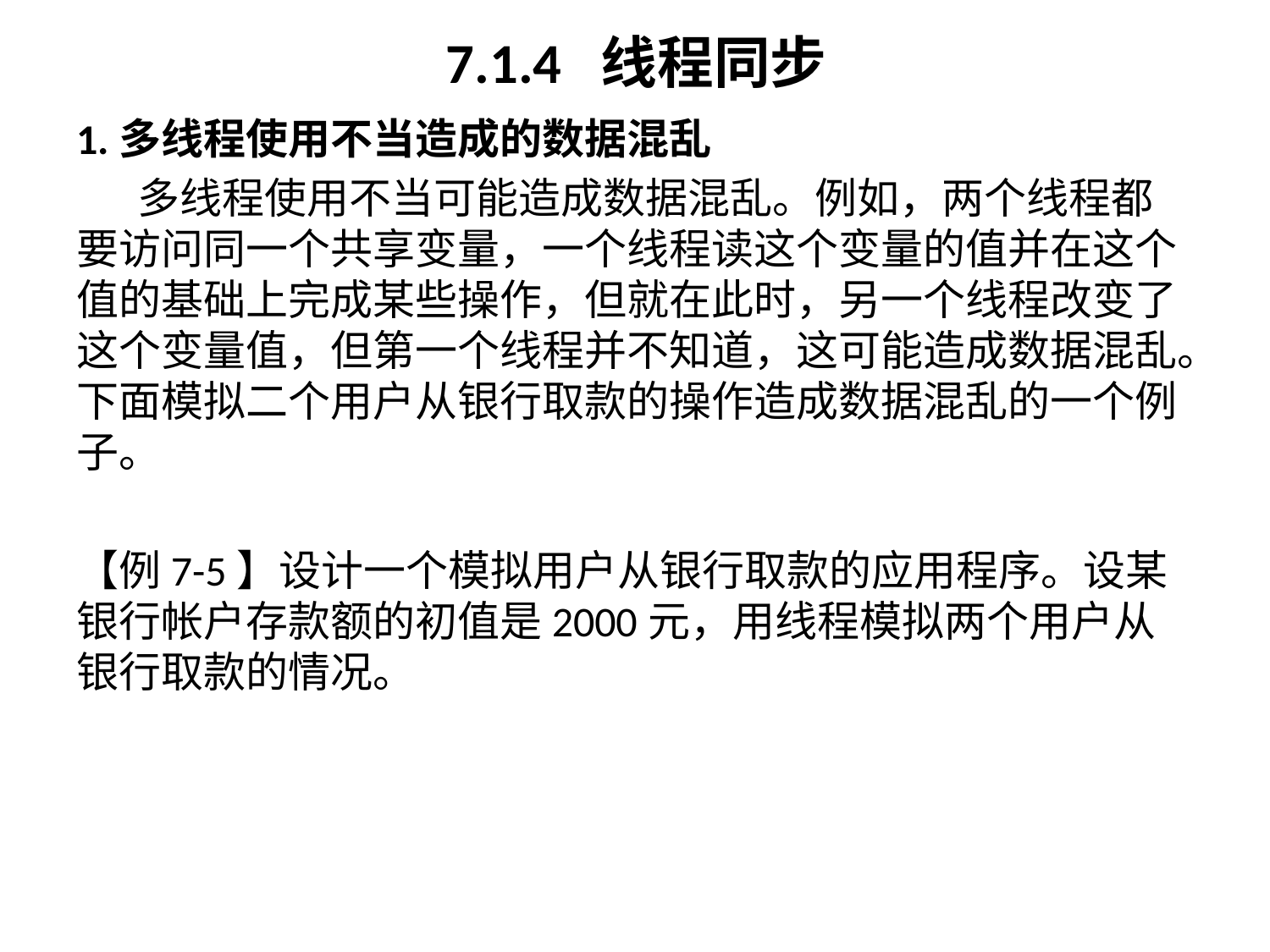

# 7.1.4  线程同步
1.多线程使用不当造成的数据混乱
　  多线程使用不当可能造成数据混乱。例如，两个线程都要访问同一个共享变量，一个线程读这个变量的值并在这个值的基础上完成某些操作，但就在此时，另一个线程改变了这个变量值，但第一个线程并不知道，这可能造成数据混乱。下面模拟二个用户从银行取款的操作造成数据混乱的一个例子。

【例7-5】设计一个模拟用户从银行取款的应用程序。设某银行帐户存款额的初值是2000元，用线程模拟两个用户从银行取款的情况。